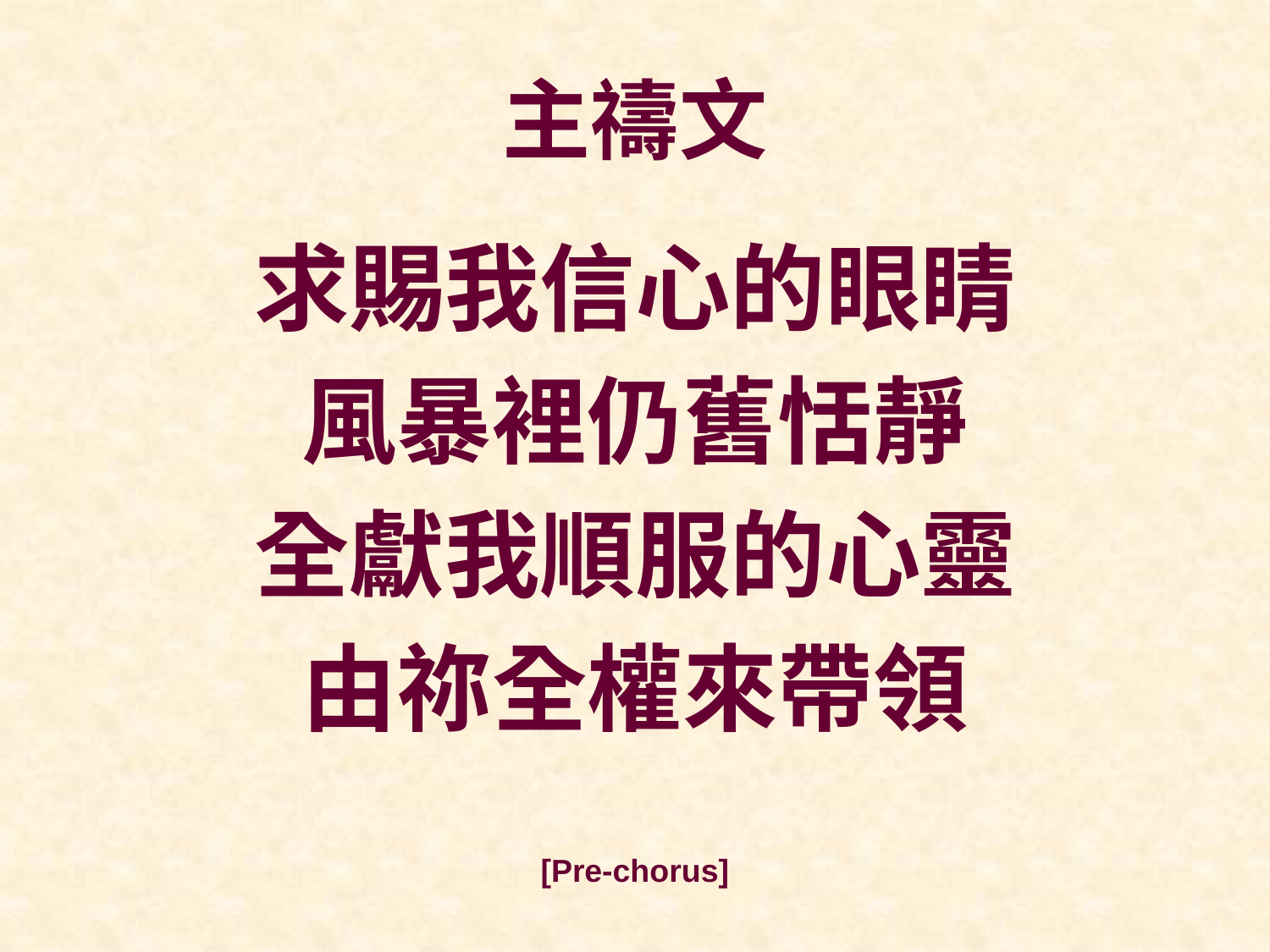

# 主禱文
求賜我信心的眼睛
風暴裡仍舊恬靜
全獻我順服的心靈
由祢全權來帶領
[Pre-chorus]